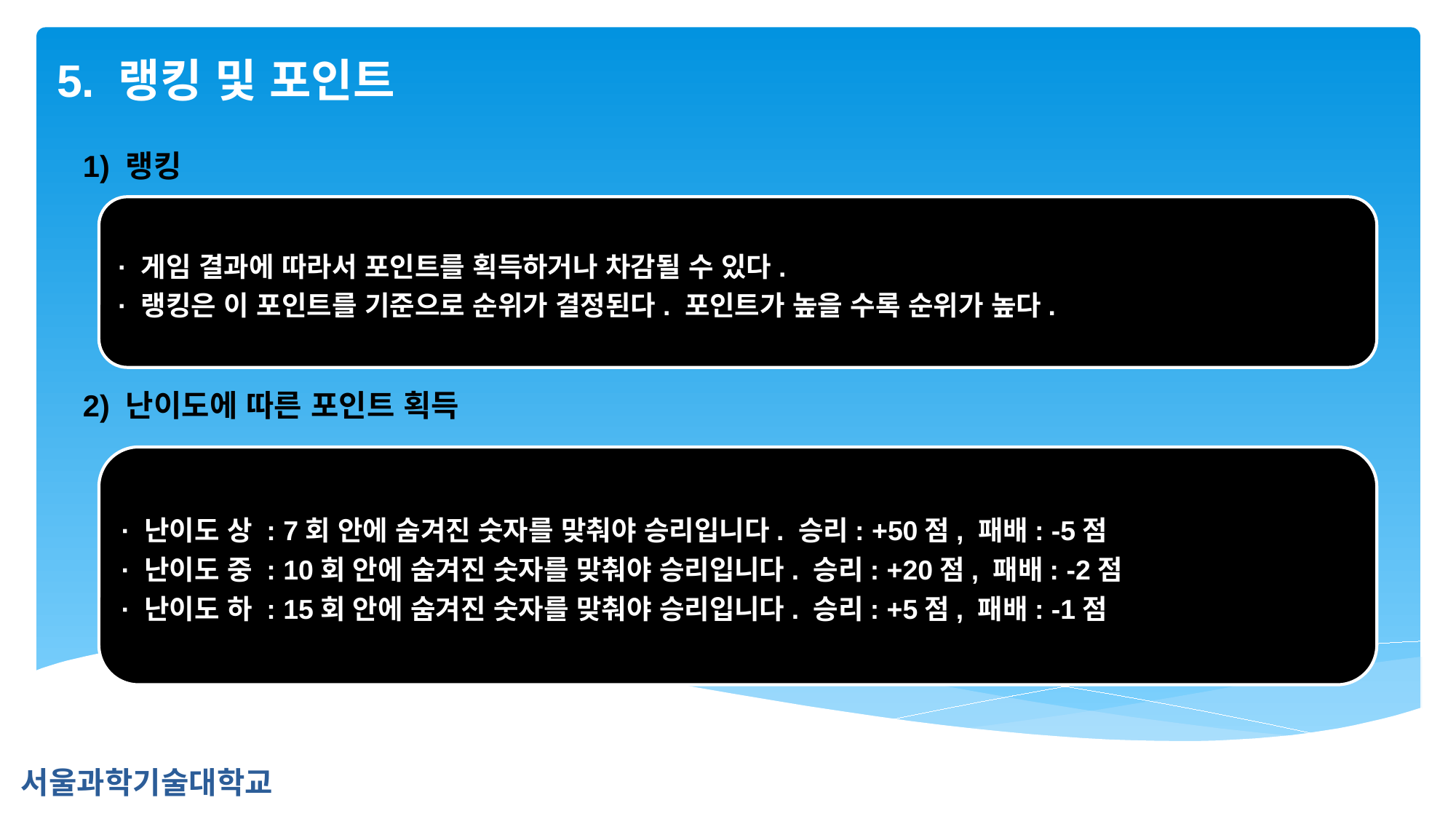

5. 랭킹 및 포인트
1) 랭킹
· 게임 결과에 따라서 포인트를 획득하거나 차감될 수 있다.
· 랭킹은 이 포인트를 기준으로 순위가 결정된다. 포인트가 높을 수록 순위가 높다.
2) 난이도에 따른 포인트 획득
· 난이도 상 : 7회 안에 숨겨진 숫자를 맞춰야 승리입니다. 승리: +50점, 패배: -5점
· 난이도 중 : 10회 안에 숨겨진 숫자를 맞춰야 승리입니다. 승리: +20점, 패배: -2점
· 난이도 하 : 15회 안에 숨겨진 숫자를 맞춰야 승리입니다. 승리: +5점, 패배: -1점
서울과학기술대학교